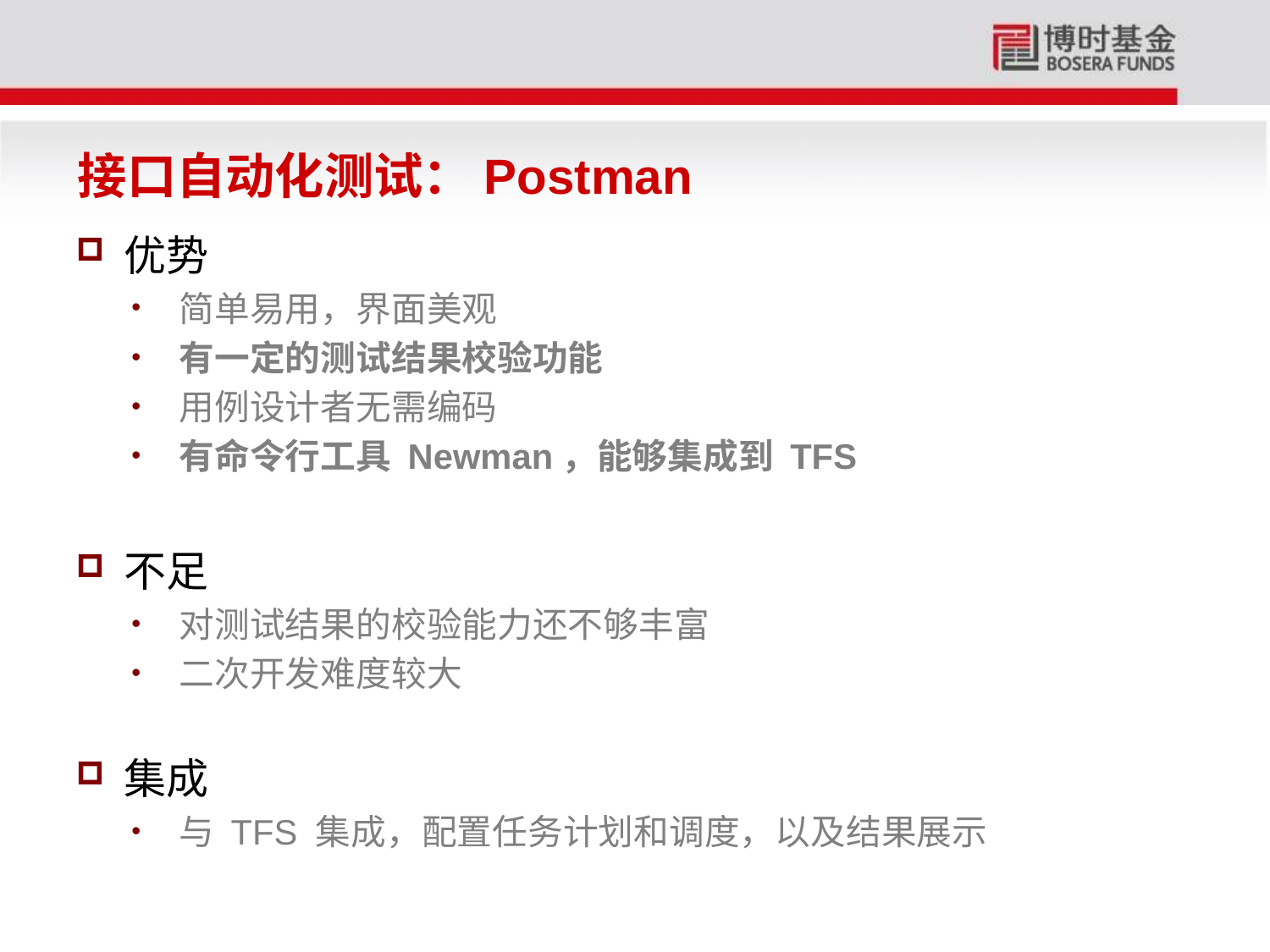

# 接口自动化测试：Postman
优势
简单易用，界面美观
有一定的测试结果校验功能
用例设计者无需编码
有命令行工具 Newman，能够集成到 TFS

不足
对测试结果的校验能力还不够丰富
二次开发难度较大

集成
与 TFS 集成，配置任务计划和调度，以及结果展示